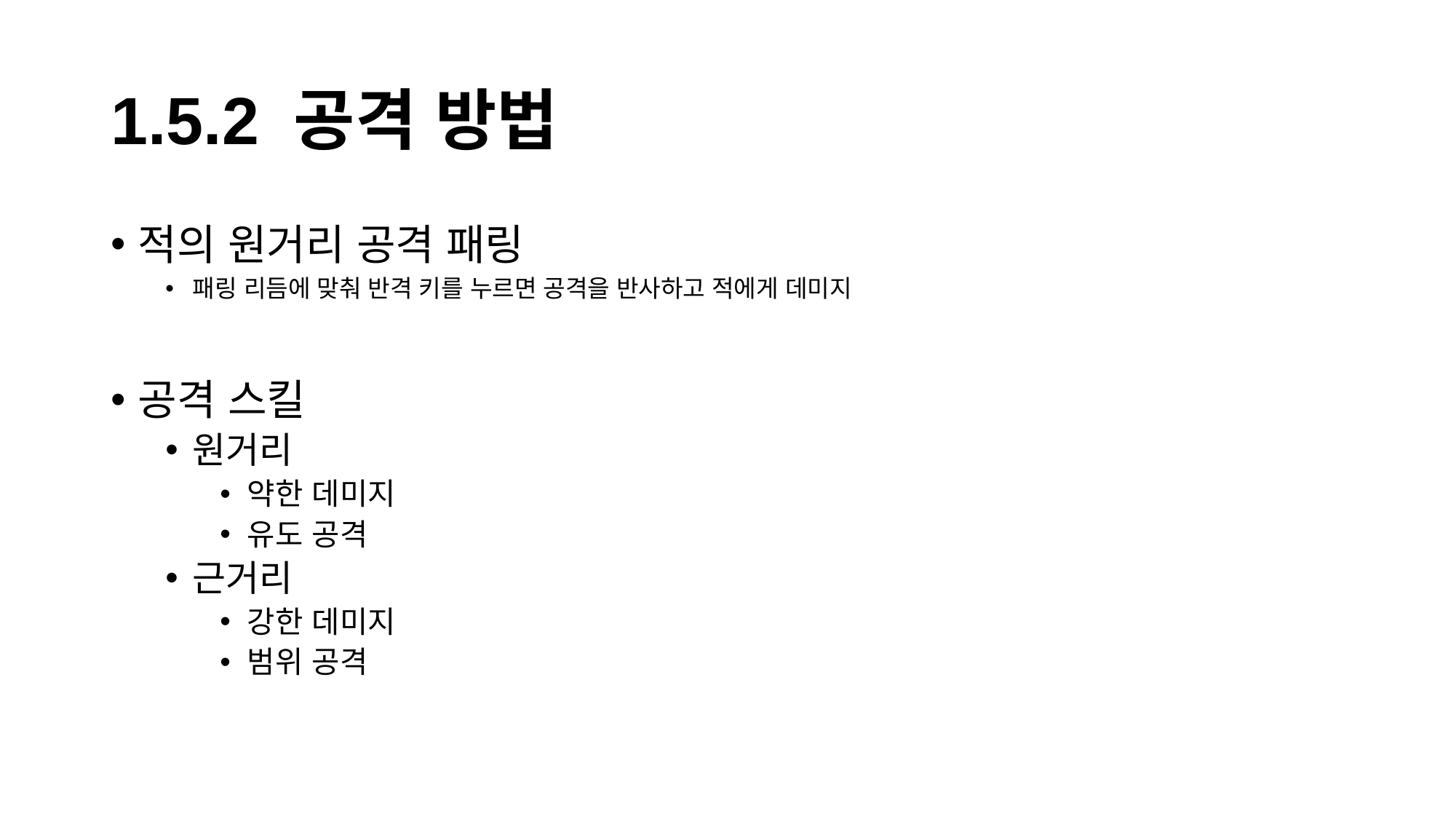

# 1.5.2 공격 방법
적의 원거리 공격 패링
패링 리듬에 맞춰 반격 키를 누르면 공격을 반사하고 적에게 데미지

공격 스킬
원거리
약한 데미지
유도 공격
근거리
강한 데미지
범위 공격